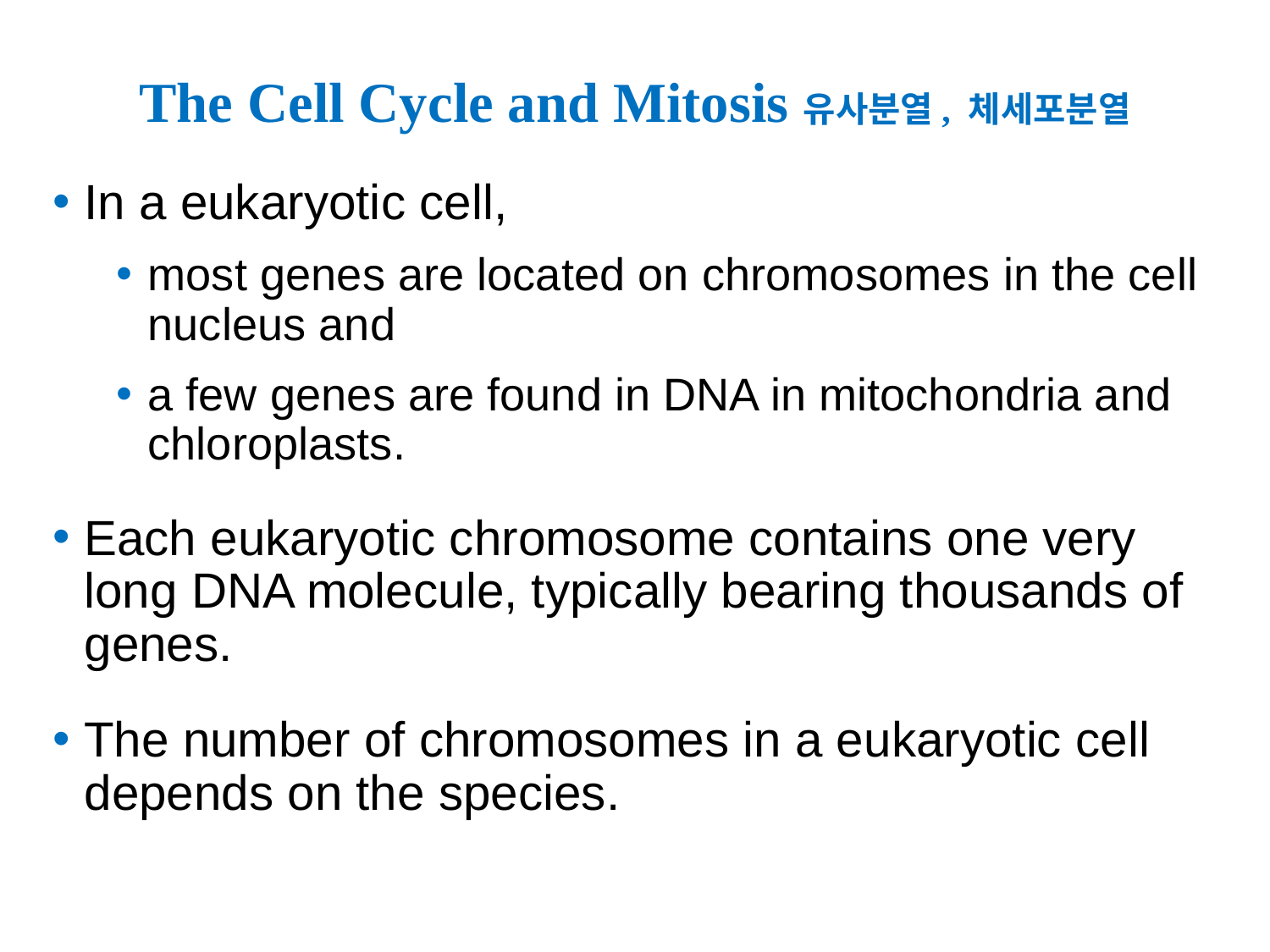

# The Cell Cycle and Mitosis유사분열, 체세포분열
In a eukaryotic cell,
most genes are located on chromosomes in the cell nucleus and
a few genes are found in DNA in mitochondria and chloroplasts.
Each eukaryotic chromosome contains one very long DNA molecule, typically bearing thousands of genes.
The number of chromosomes in a eukaryotic cell depends on the species.